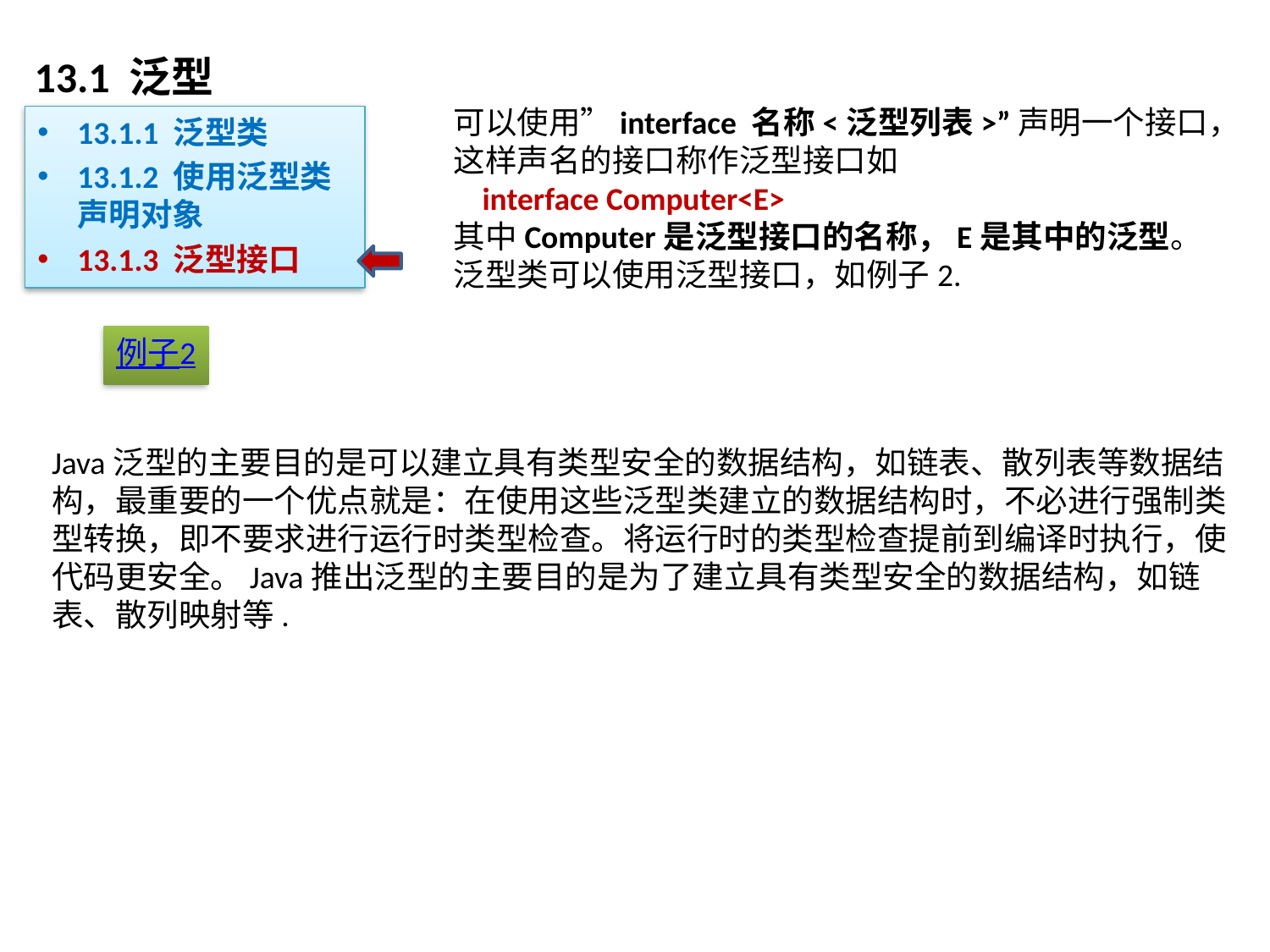

# 13.1 泛型
可以使用”interface 名称<泛型列表>”声明一个接口，这样声名的接口称作泛型接口如
    interface Computer<E>
其中Computer是泛型接口的名称，E是其中的泛型。泛型类可以使用泛型接口，如例子2.
13.1.1 泛型类
13.1.2 使用泛型类声明对象
13.1.3 泛型接口

例子2
Java泛型的主要目的是可以建立具有类型安全的数据结构，如链表、散列表等数据结构，最重要的一个优点就是：在使用这些泛型类建立的数据结构时，不必进行强制类型转换，即不要求进行运行时类型检查。将运行时的类型检查提前到编译时执行，使代码更安全。Java推出泛型的主要目的是为了建立具有类型安全的数据结构，如链表、散列映射等.